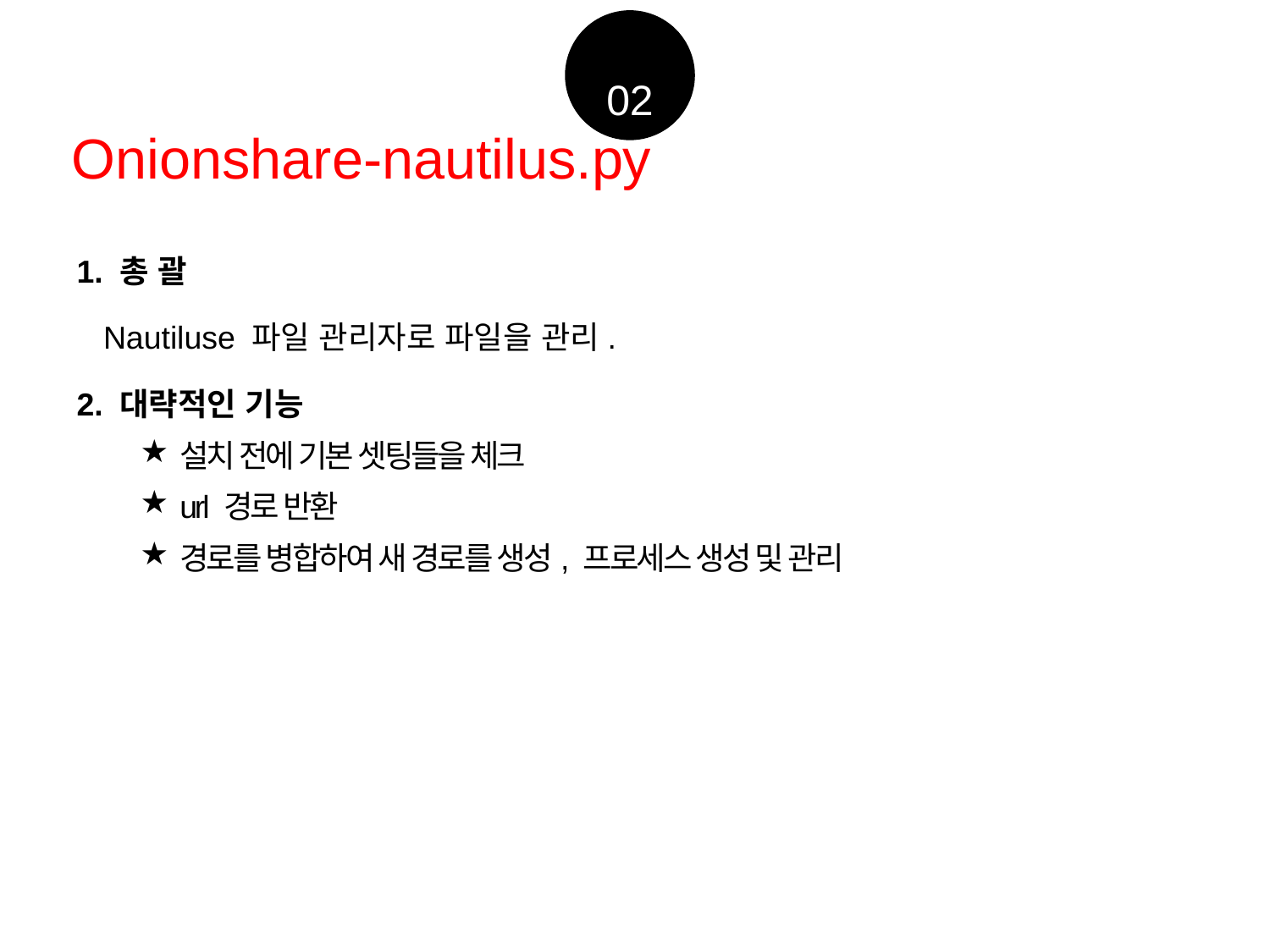

02
Onionshare-nautilus.py
1. 총 괄
   Nautiluse 파일 관리자로 파일을 관리.
2. 대략적인 기능
설치 전에 기본 셋팅들을 체크
url 경로 반환
경로를 병합하여 새 경로를 생성, 프로세스 생성 및 관리